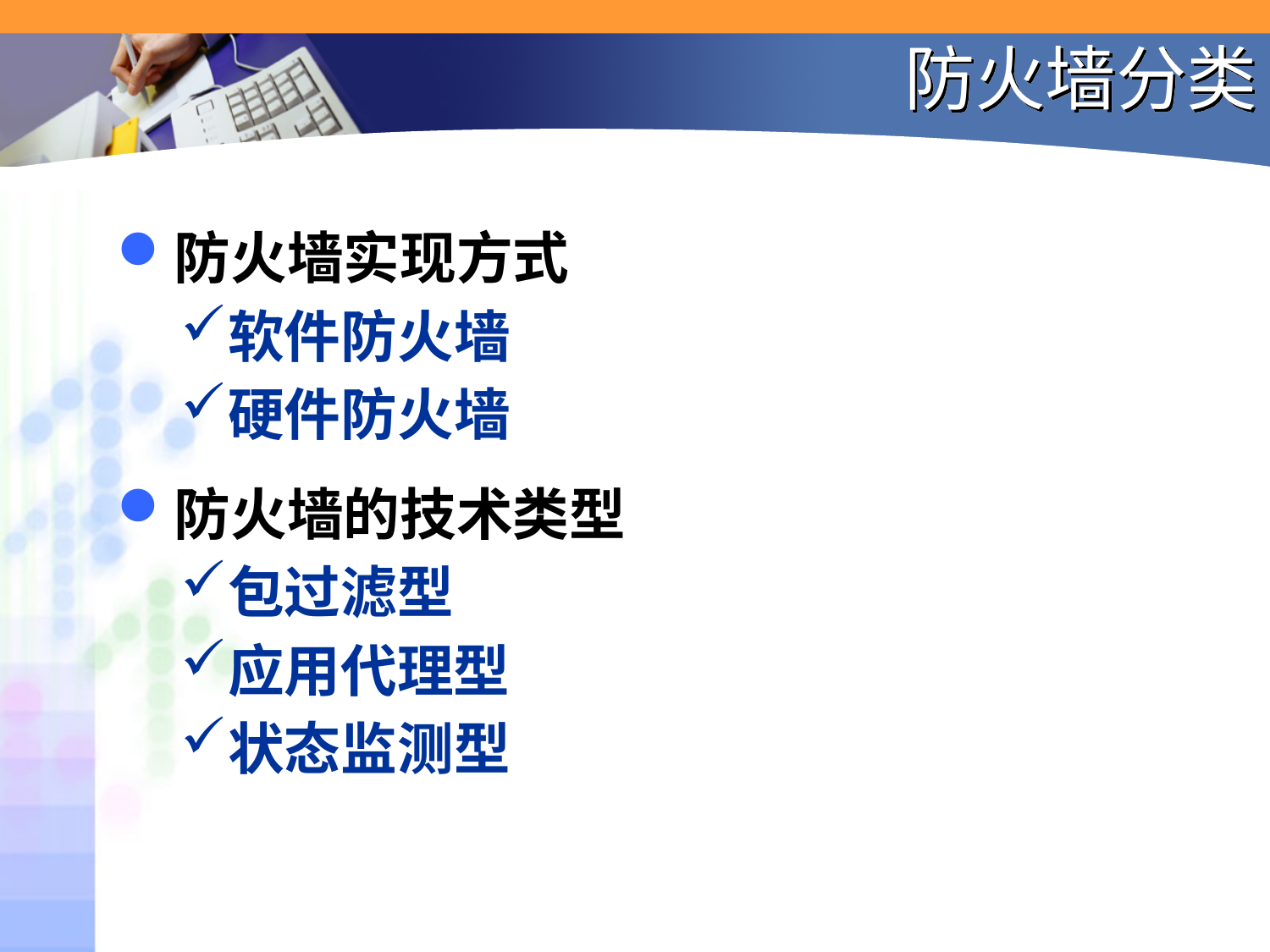

# 防火墙分类
防火墙实现方式
软件防火墙
硬件防火墙
防火墙的技术类型
包过滤型
应用代理型
状态监测型